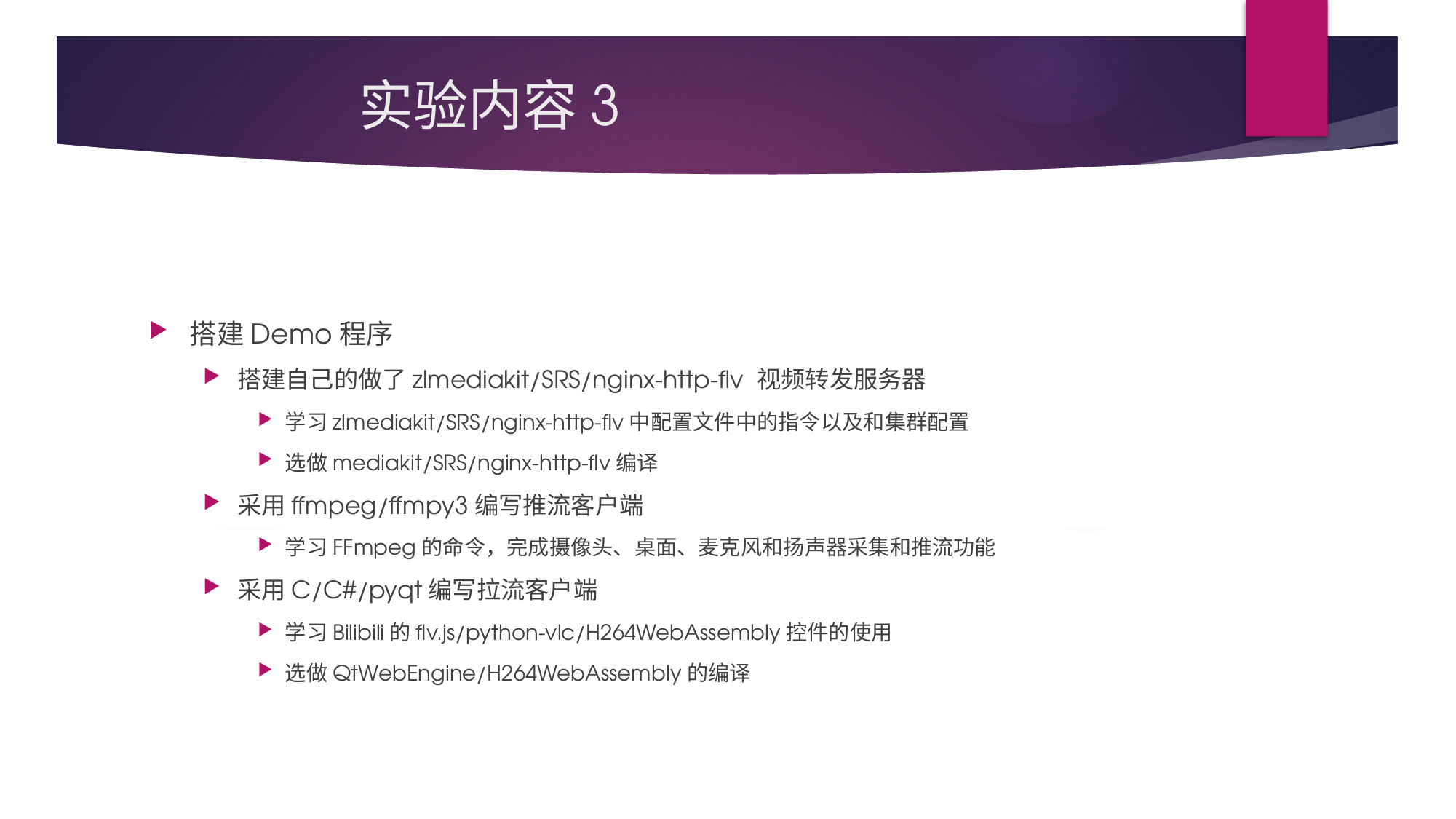

# 实验内容3
搭建Demo程序
搭建自己的做了zlmediakit/SRS/nginx-http-flv 视频转发服务器
学习zlmediakit/SRS/nginx-http-flv中配置文件中的指令以及和集群配置
选做mediakit/SRS/nginx-http-flv编译
采用ffmpeg/ffmpy3编写推流客户端
学习FFmpeg的命令，完成摄像头、桌面、麦克风和扬声器采集和推流功能
采用C/C#/pyqt编写拉流客户端
学习Bilibili的flv.js/python-vlc/H264WebAssembly控件的使用
选做QtWebEngine/H264WebAssembly的编译